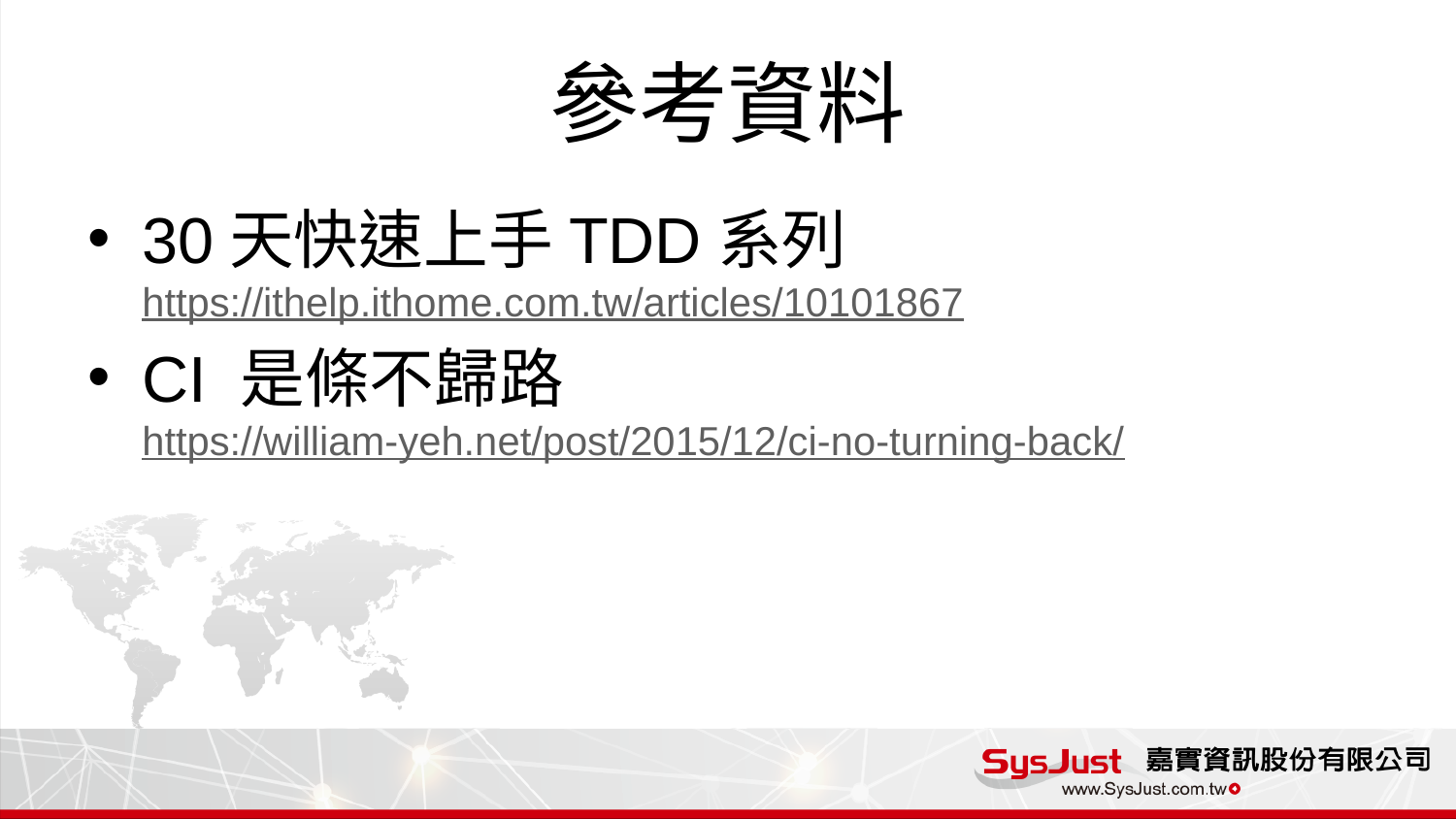

# 參考資料
30天快速上手TDD系列
https://ithelp.ithome.com.tw/articles/10101867
CI 是條不歸路
https://william-yeh.net/post/2015/12/ci-no-turning-back/